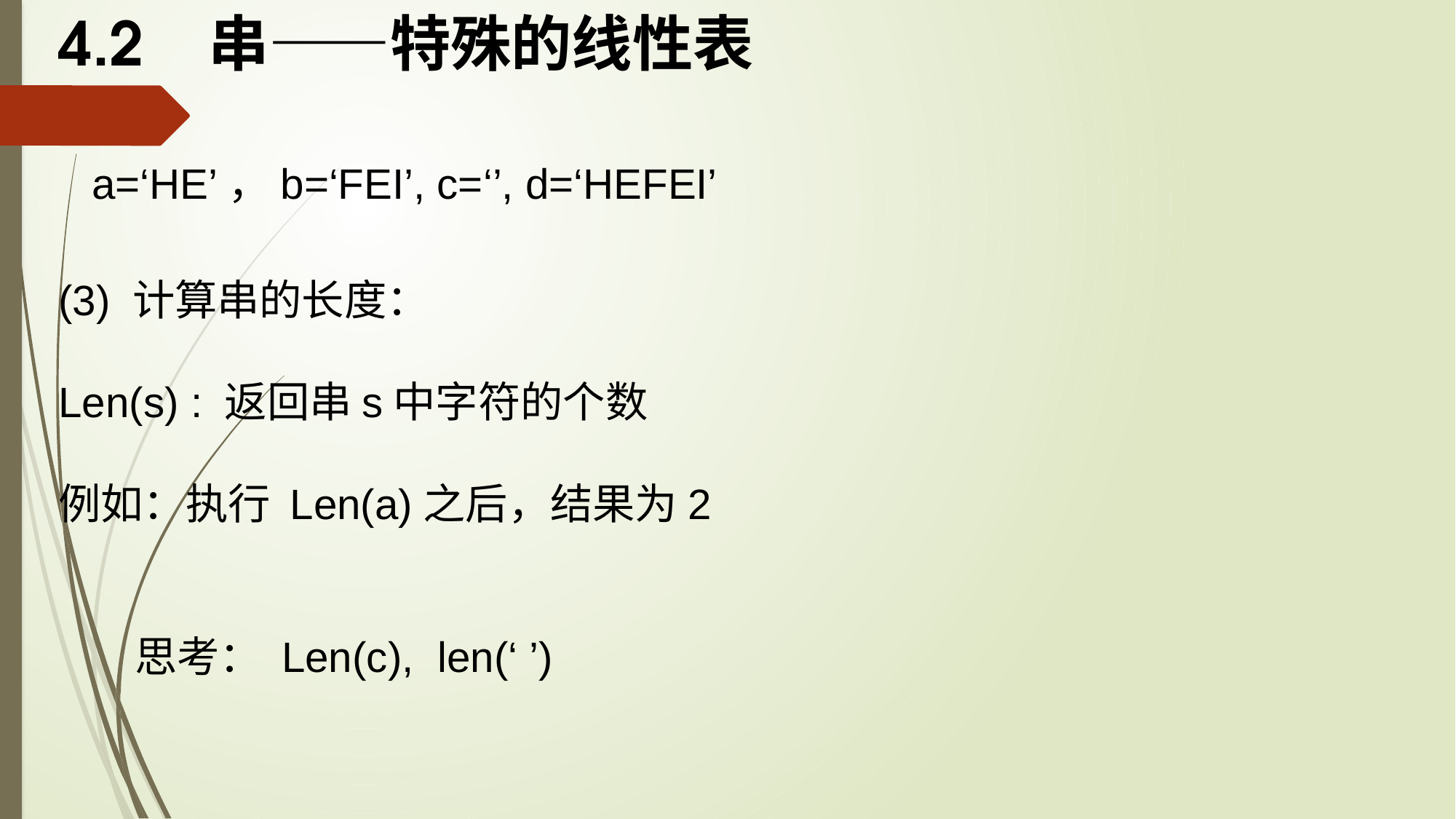

# 4.2   串——特殊的线性表
a=‘HE’，b=‘FEI’, c=‘’, d=‘HEFEI’
(3) 计算串的长度：

Len(s) : 返回串s中字符的个数

例如：执行 Len(a)之后，结果为2

       思考： Len(c),  len(‘ ’)